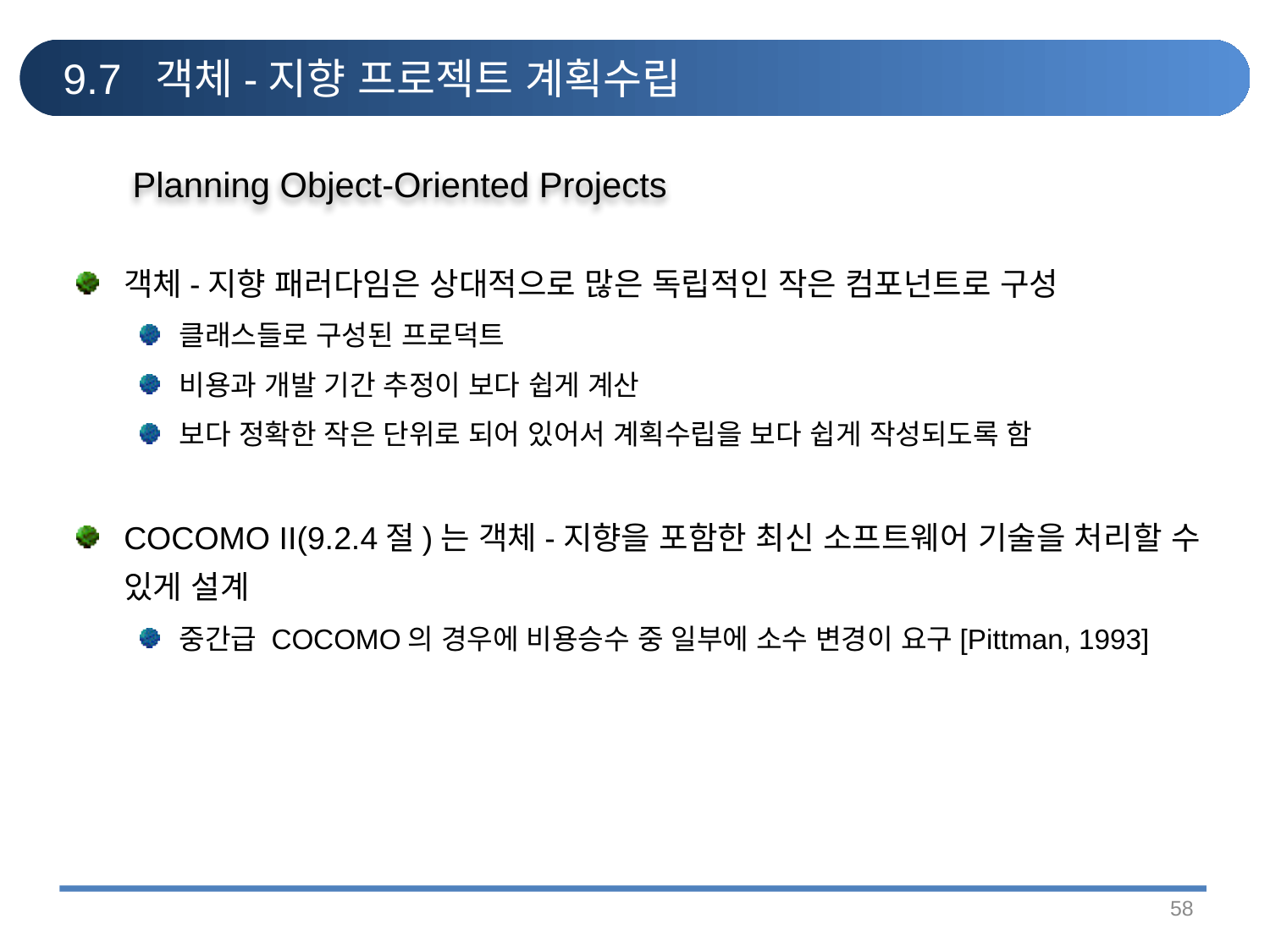

# 9.7  객체-지향 프로젝트 계획수립
Planning Object-Oriented Projects
객체-지향 패러다임은 상대적으로 많은 독립적인 작은 컴포넌트로 구성
클래스들로 구성된 프로덕트
비용과 개발 기간 추정이 보다 쉽게 계산
보다 정확한 작은 단위로 되어 있어서 계획수립을 보다 쉽게 작성되도록 함

COCOMO II(9.2.4절)는 객체-지향을 포함한 최신 소프트웨어 기술을 처리할 수 있게 설계
중간급 COCOMO의 경우에 비용승수 중 일부에 소수 변경이 요구[Pittman, 1993]

58